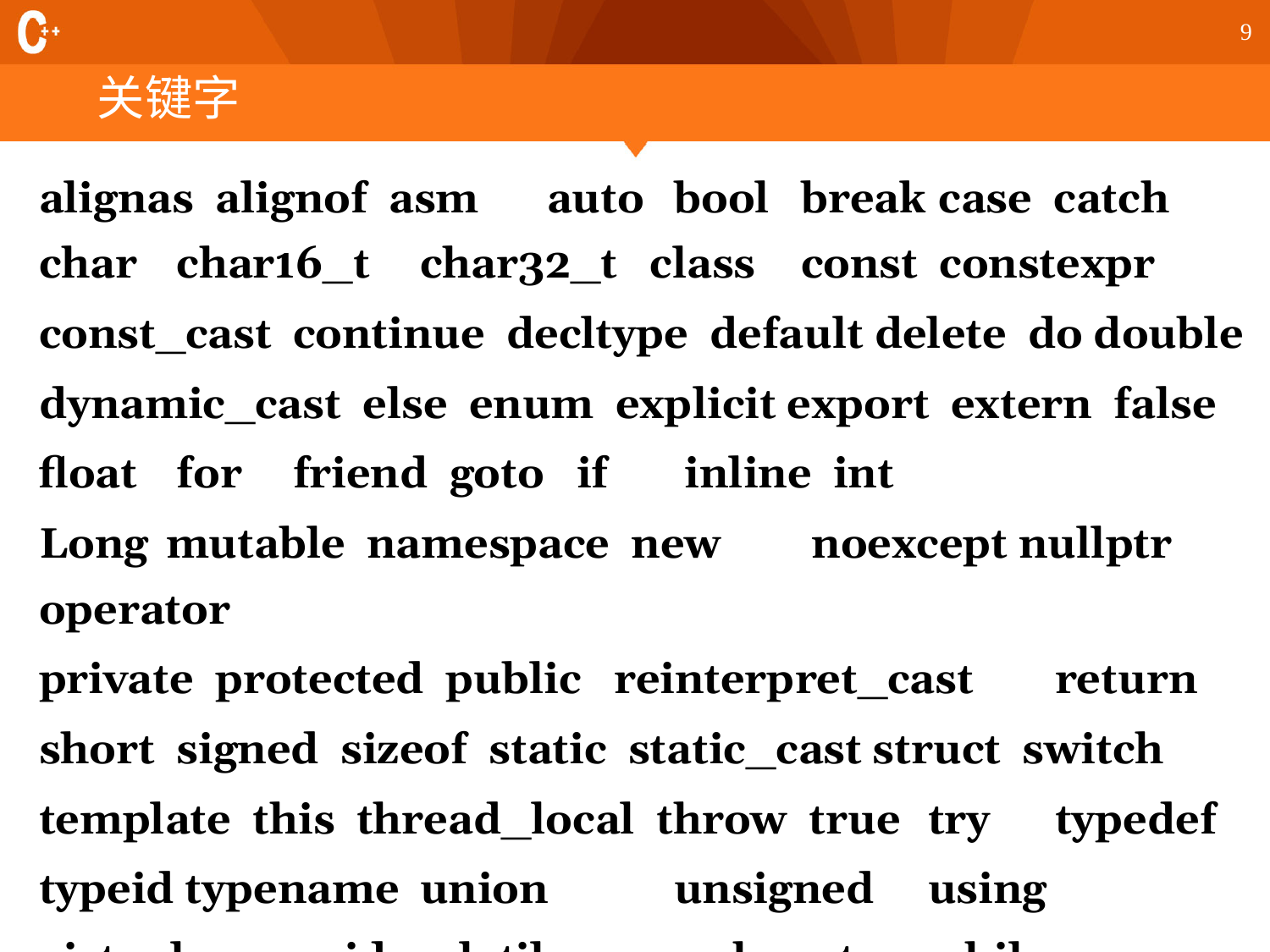

9
关键字
# 关键字
alignas  alignof  asm	auto	bool	break	 case  catch char	 char16_t	char32_t   class	const  constexpr
const_cast	continue  decltype  default delete  do double
dynamic_cast  else  enum  explicit export  extern  false
float	 for	friend  goto   if	 inline  int
Long 	mutable  namespace  new	 noexcept nullptr  operator
private  protected  public   reinterpret_cast	return
short	 signed  sizeof  static  static_cast struct  switch
template  this  thread_local  throw  true	try	typedef
typeid typename	union	unsigned	using
virtual	void  volatile	wchar_t	while